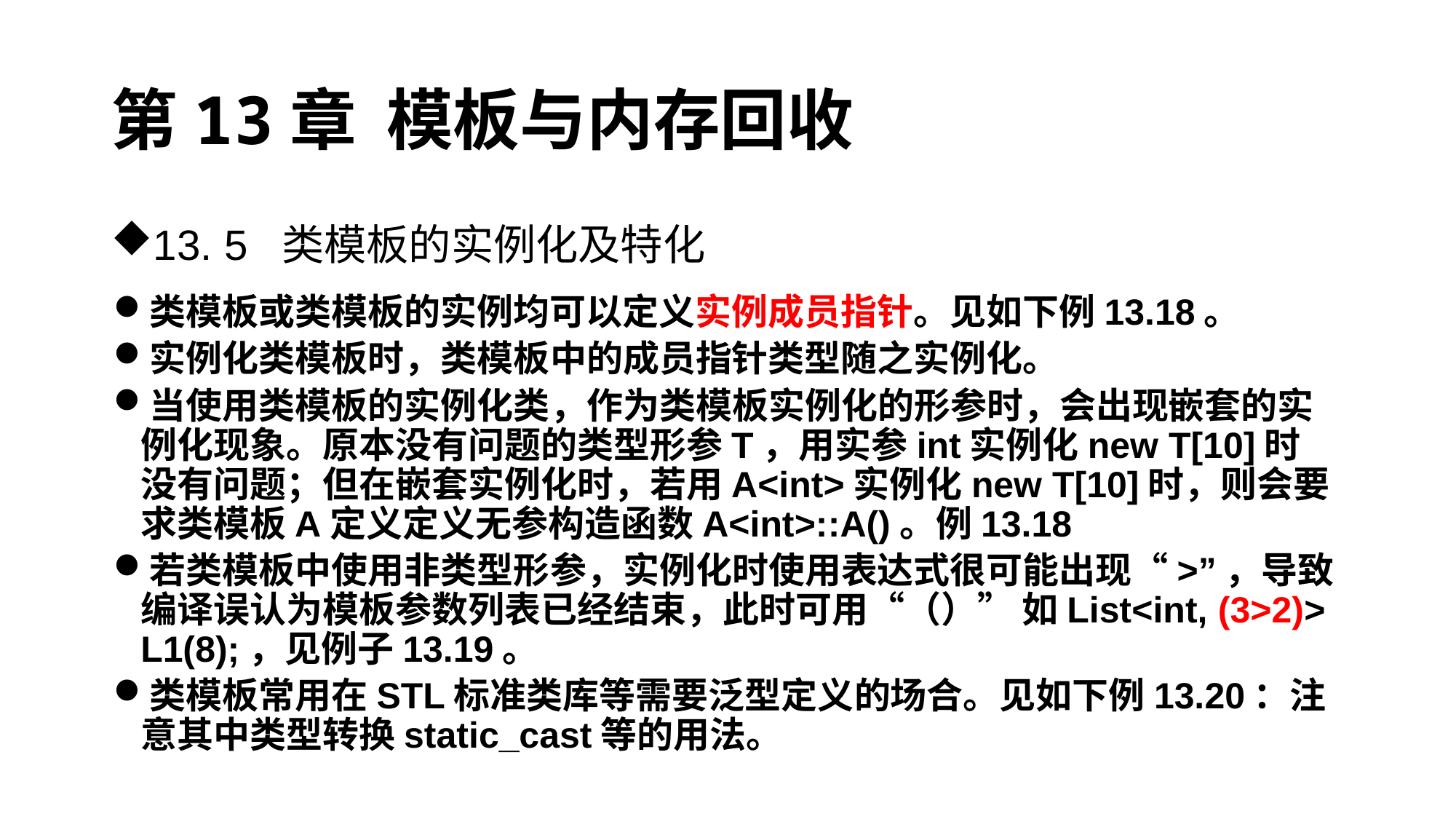

# 第13章  模板与内存回收
13. 5  类模板的实例化及特化
类模板或类模板的实例均可以定义实例成员指针。见如下例13.18。
实例化类模板时，类模板中的成员指针类型随之实例化。
当使用类模板的实例化类，作为类模板实例化的形参时，会出现嵌套的实例化现象。原本没有问题的类型形参T，用实参int实例化new T[10]时没有问题；但在嵌套实例化时，若用A<int>实例化new T[10]时，则会要求类模板A定义定义无参构造函数A<int>::A()。例13.18
若类模板中使用非类型形参，实例化时使用表达式很可能出现“>”，导致编译误认为模板参数列表已经结束，此时可用“（）” 如List<int, (3>2)> L1(8);，见例子13.19。
类模板常用在STL标准类库等需要泛型定义的场合。见如下例13.20：注意其中类型转换static_cast等的用法。